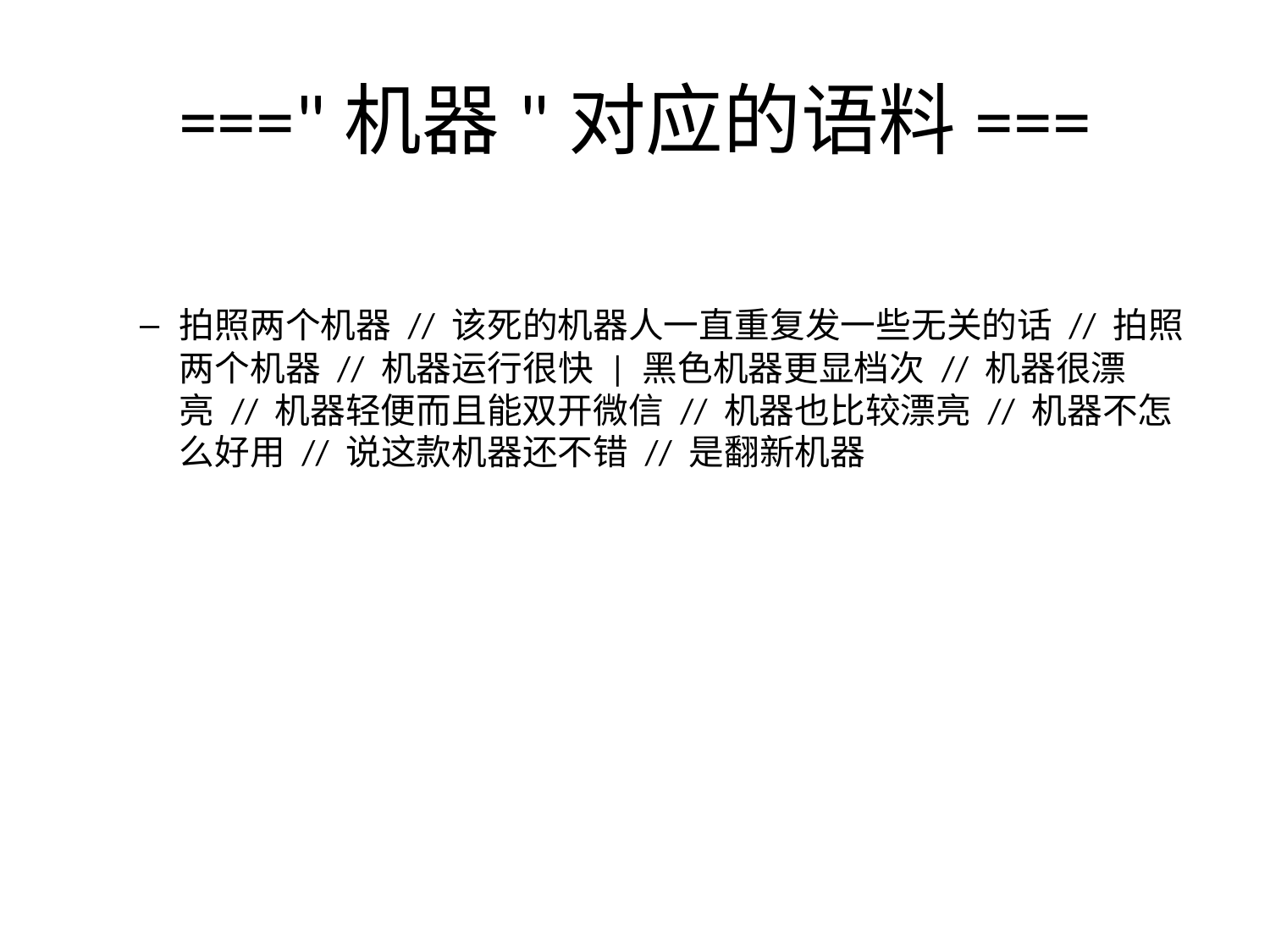

# ==="机器"对应的语料===

拍照两个机器 // 该死的机器人一直重复发一些无关的话 // 拍照两个机器 // 机器运行很快 | 黑色机器更显档次 // 机器很漂亮 // 机器轻便而且能双开微信 // 机器也比较漂亮 // 机器不怎么好用 // 说这款机器还不错 // 是翻新机器